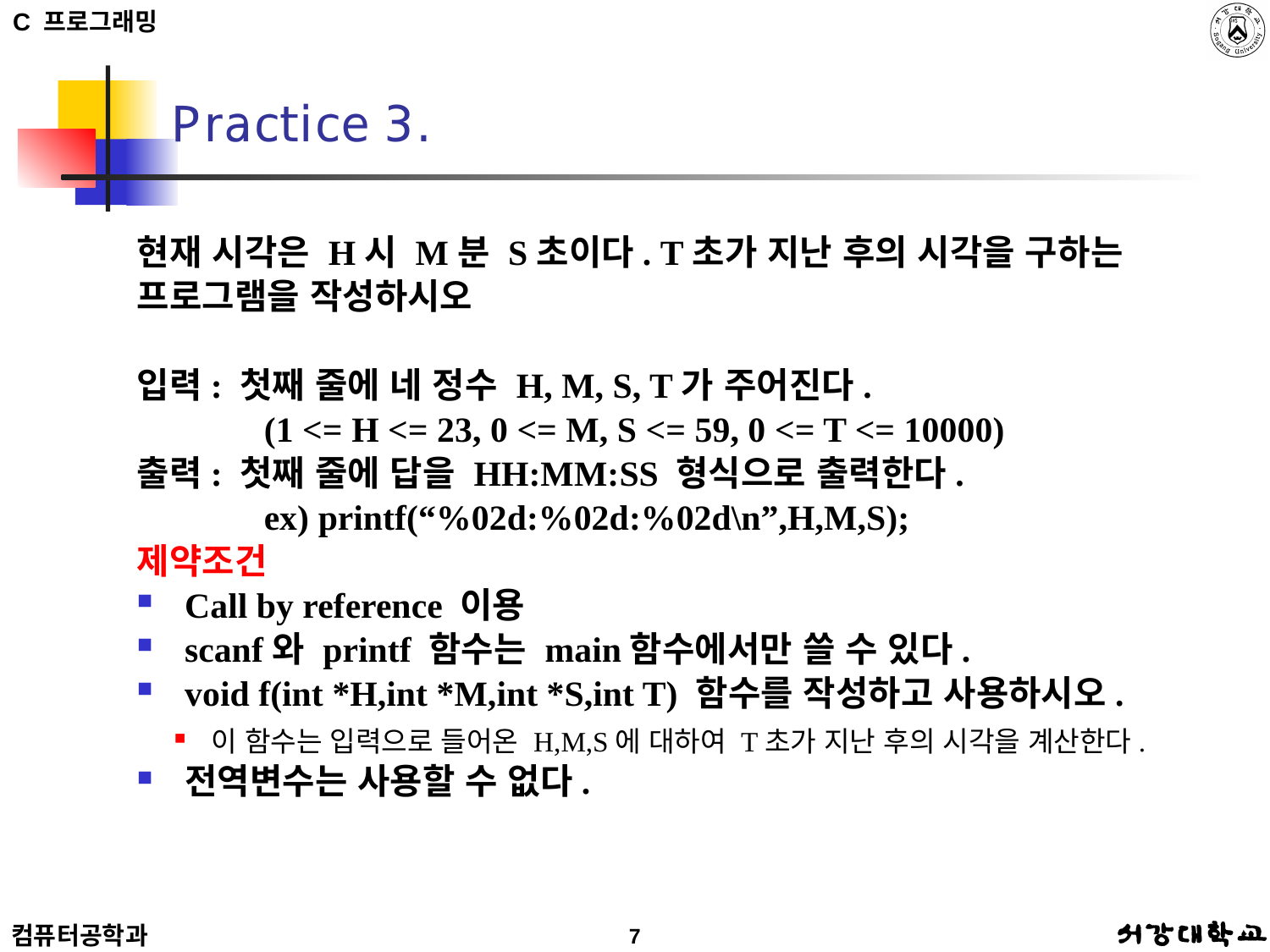

# Practice 3.
현재 시각은 H시 M분 S초이다. T초가 지난 후의 시각을 구하는 프로그램을 작성하시오

입력: 첫째 줄에 네 정수 H, M, S, T가 주어진다.
	(1 <= H <= 23, 0 <= M, S <= 59, 0 <= T <= 10000)
출력: 첫째 줄에 답을 HH:MM:SS 형식으로 출력한다.
	ex) printf(“%02d:%02d:%02d\n”,H,M,S);
제약조건
Call by reference 이용
scanf와 printf 함수는 main함수에서만 쓸 수 있다.
void f(int *H,int *M,int *S,int T) 함수를 작성하고 사용하시오.
이 함수는 입력으로 들어온 H,M,S에 대하여 T초가 지난 후의 시각을 계산한다.
전역변수는 사용할 수 없다.

7